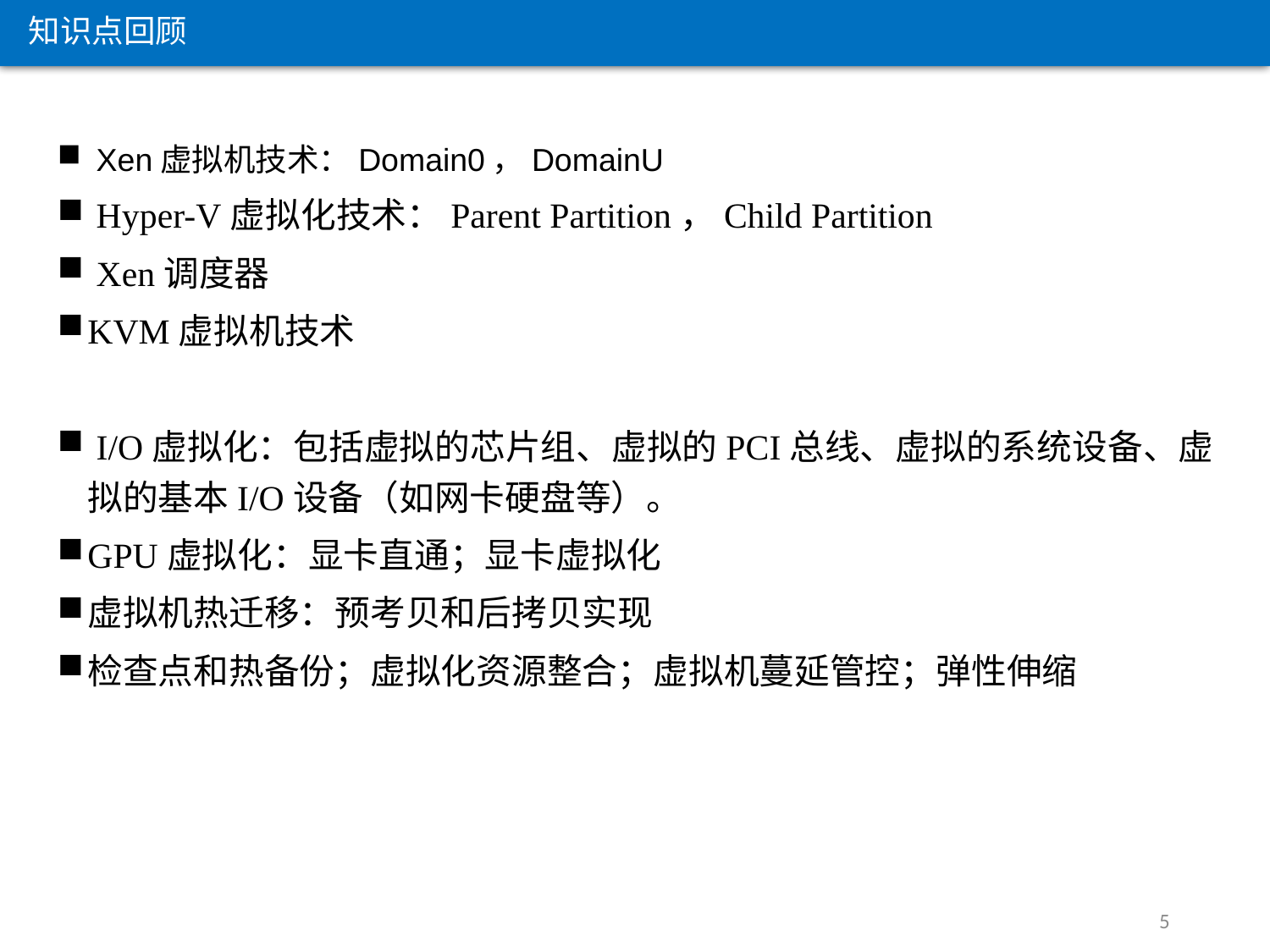

知识点回顾
 Xen虚拟机技术：Domain0，DomainU
 Hyper-V虚拟化技术：Parent Partition，Child Partition
 Xen调度器
KVM虚拟机技术

 I/O虚拟化：包括虚拟的芯片组、虚拟的PCI总线、虚拟的系统设备、虚拟的基本I/O设备（如网卡硬盘等）。
GPU虚拟化：显卡直通；显卡虚拟化
虚拟机热迁移：预考贝和后拷贝实现
检查点和热备份；虚拟化资源整合；虚拟机蔓延管控；弹性伸缩

5